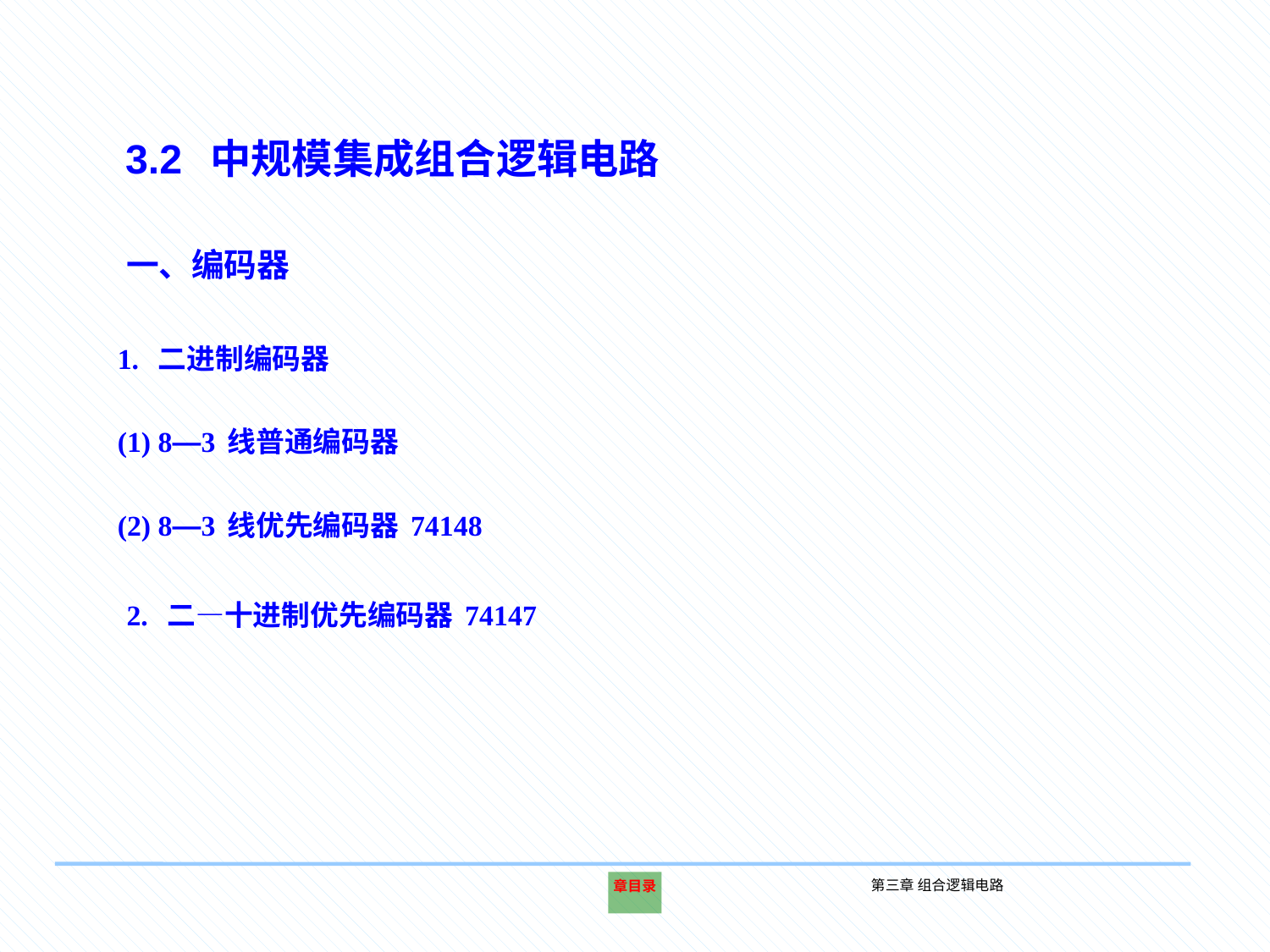

3.2 中规模集成组合逻辑电路
一、编码器
1. 二进制编码器
(1) 8—3线普通编码器
(2) 8—3线优先编码器74148
2. 二—十进制优先编码器74147
1
第三章 组合逻辑电路